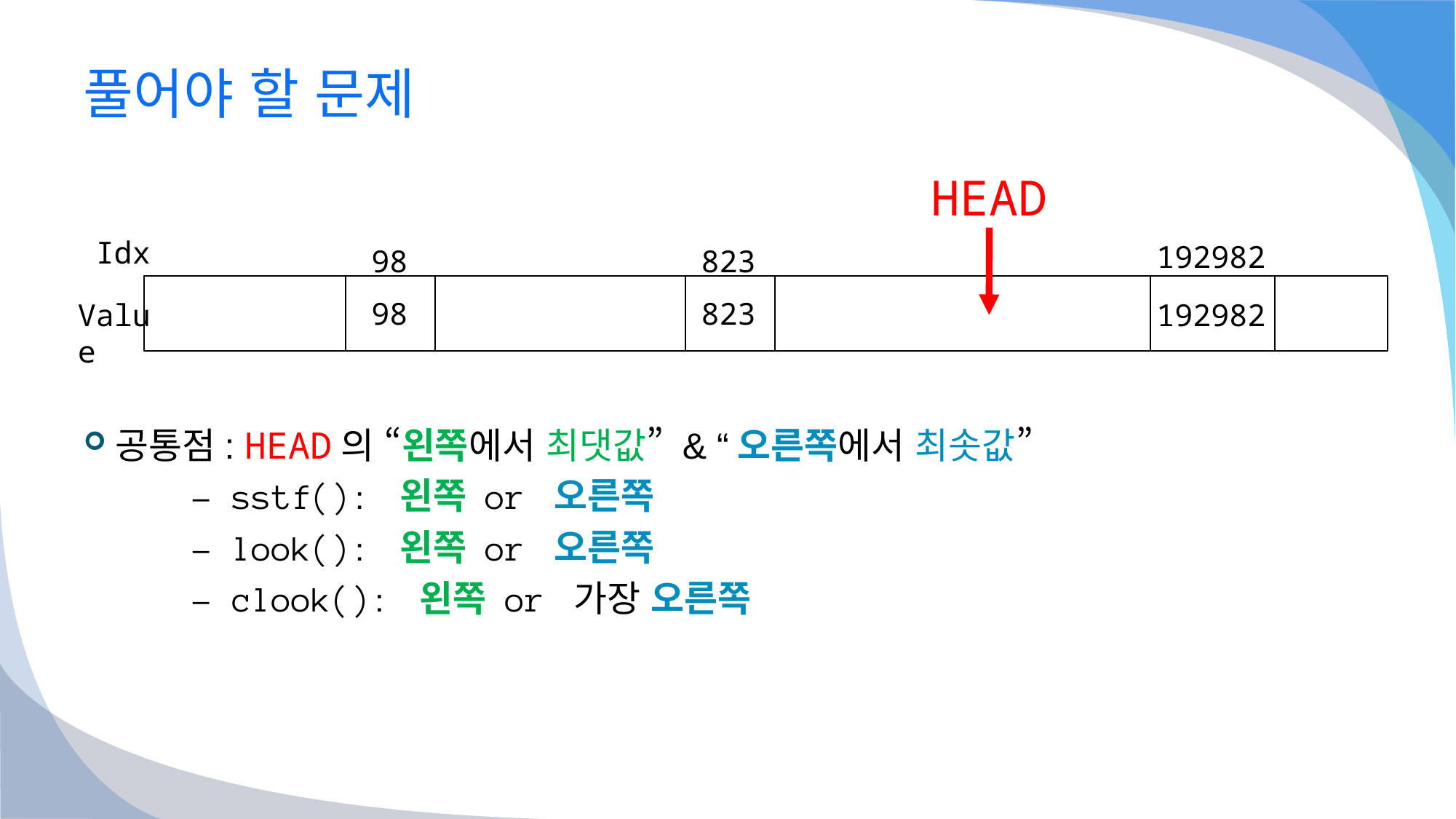

# 풀어야 할 문제

공통점: HEAD의 “왼쪽에서 최댓값” & “오른쪽에서 최솟값”
	- sstf(): 왼쪽 or 오른쪽
	- look(): 왼쪽 or 오른쪽
	- clook(): 왼쪽 or 가장 오른쪽

HEAD
Idx
192982
98
823

98
823
Value
192982